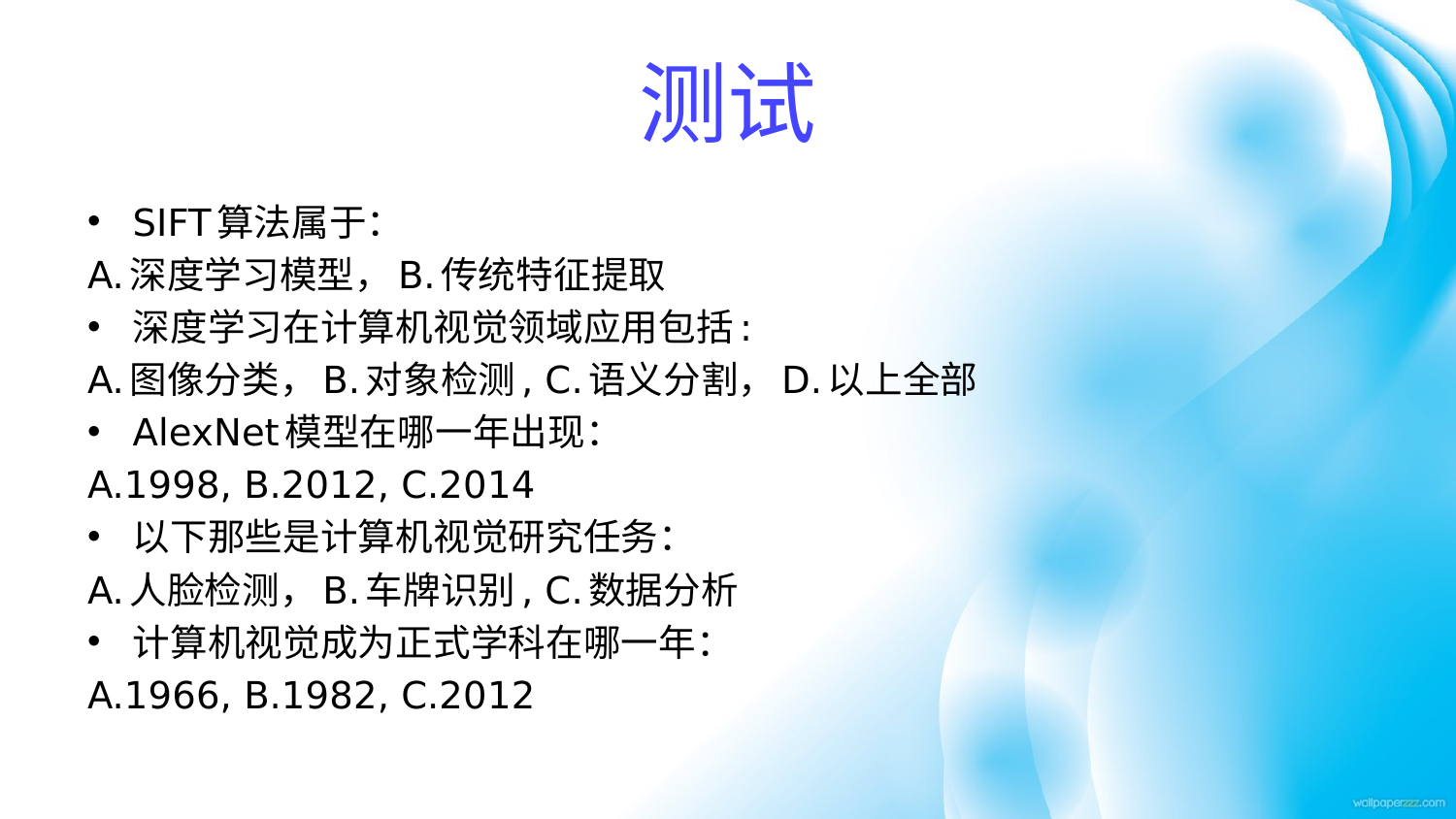

# 测试
SIFT算法属于：
A.深度学习模型，B.传统特征提取
深度学习在计算机视觉领域应用包括:
A.图像分类，B.对象检测, C.语义分割，D.以上全部
AlexNet模型在哪一年出现：
A.1998, B.2012, C.2014
以下那些是计算机视觉研究任务：
A.人脸检测，B.车牌识别, C.数据分析
计算机视觉成为正式学科在哪一年：
A.1966, B.1982, C.2012